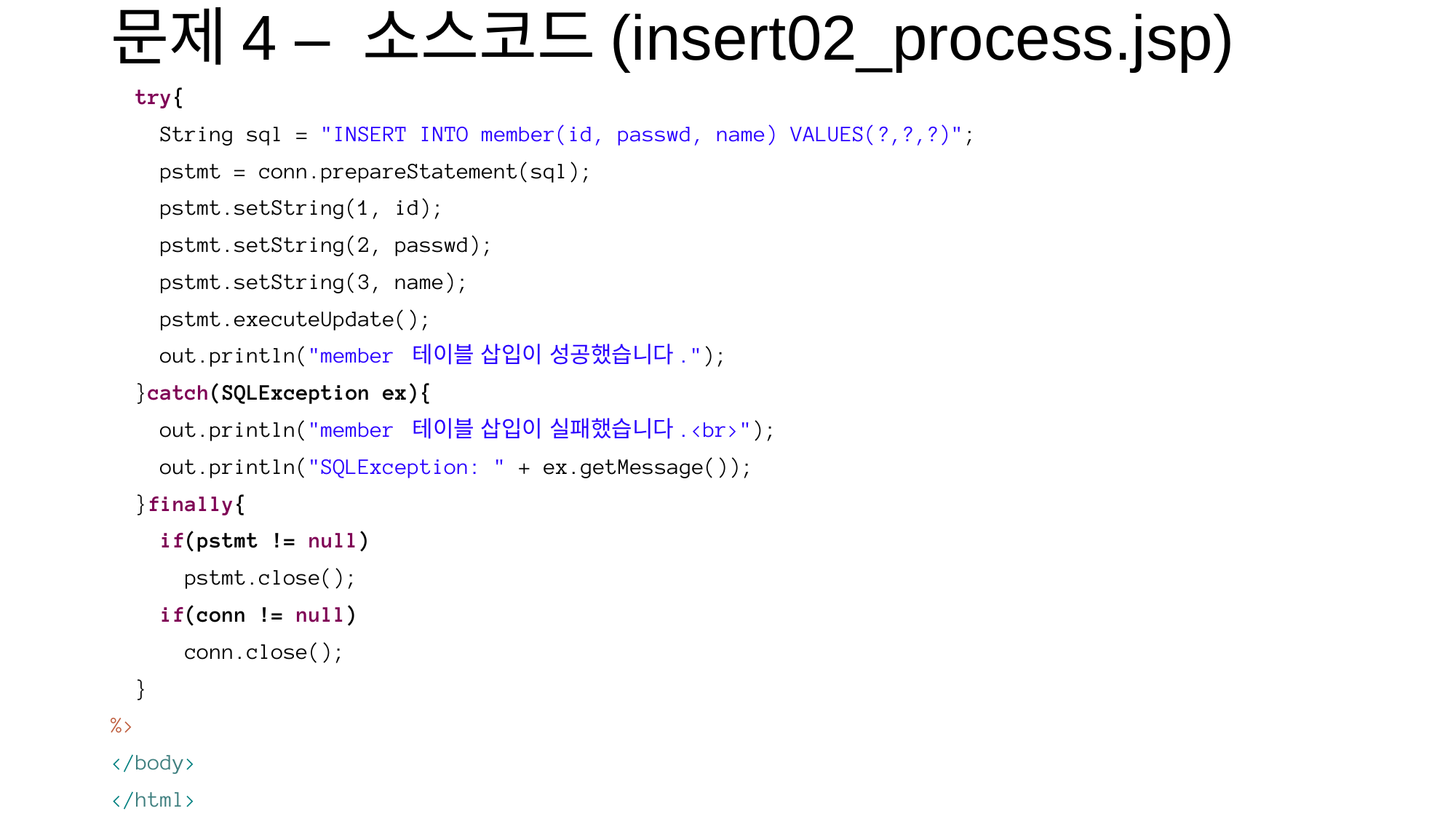

# 문제4 – 소스코드(insert02_process.jsp)
  try{
    String sql = "INSERT INTO member(id, passwd, name) VALUES(?,?,?)";
    pstmt = conn.prepareStatement(sql);
    pstmt.setString(1, id);
    pstmt.setString(2, passwd);
    pstmt.setString(3, name);
    pstmt.executeUpdate();
    out.println("member 테이블 삽입이 성공했습니다.");
  }catch(SQLException ex){
    out.println("member 테이블 삽입이 실패했습니다.<br>");
    out.println("SQLException: " + ex.getMessage());
  }finally{
    if(pstmt != null)
      pstmt.close();
    if(conn != null)
      conn.close();
  }
%>
</body>
</html>